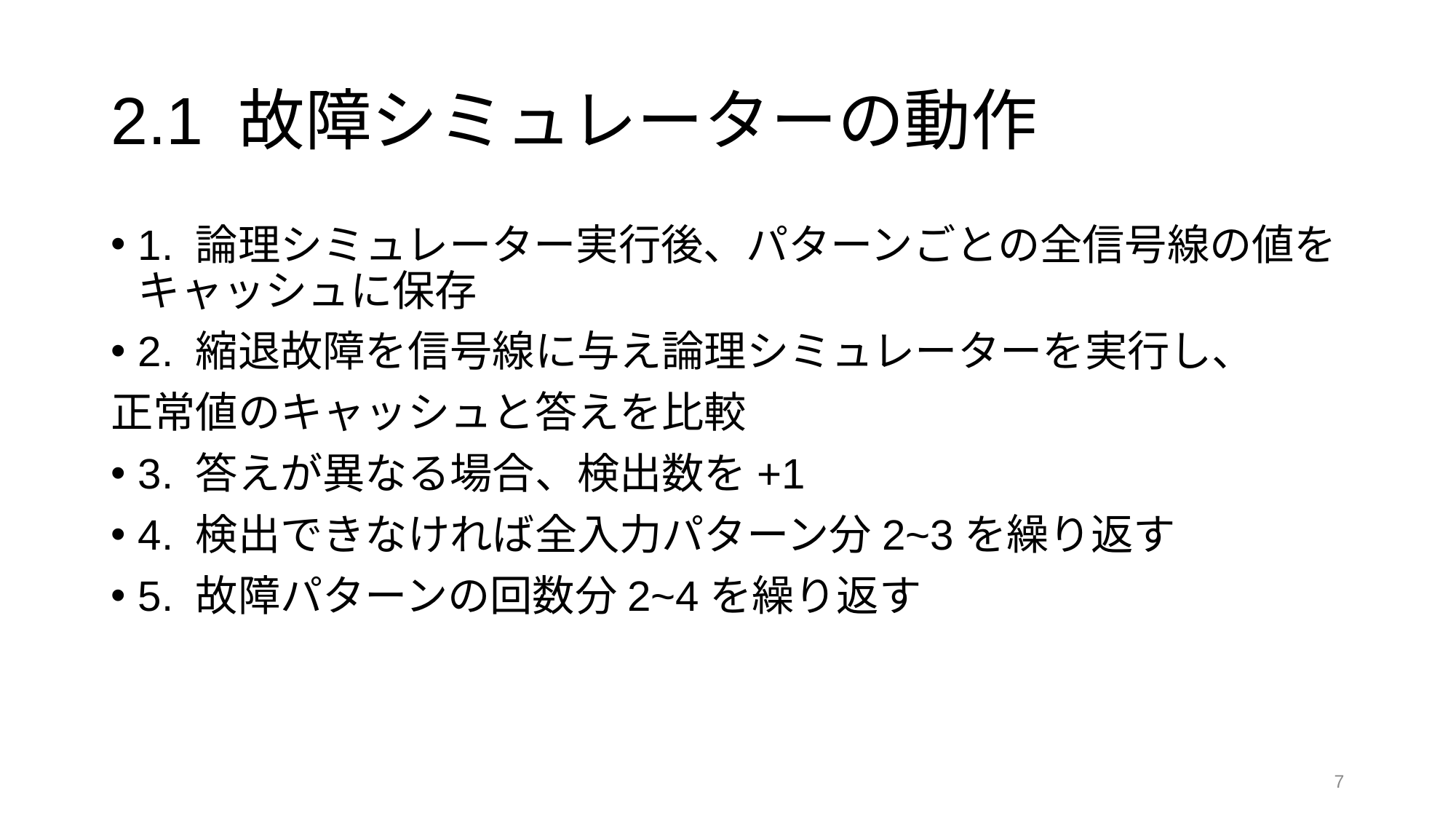

# 2.1 故障シミュレーターの動作
1. 論理シミュレーター実行後、パターンごとの全信号線の値をキャッシュに保存
2. 縮退故障を信号線に与え論理シミュレーターを実行し、
正常値のキャッシュと答えを比較
3. 答えが異なる場合、検出数を+1
4. 検出できなければ全入力パターン分2~3を繰り返す
5. 故障パターンの回数分2~4を繰り返す
7